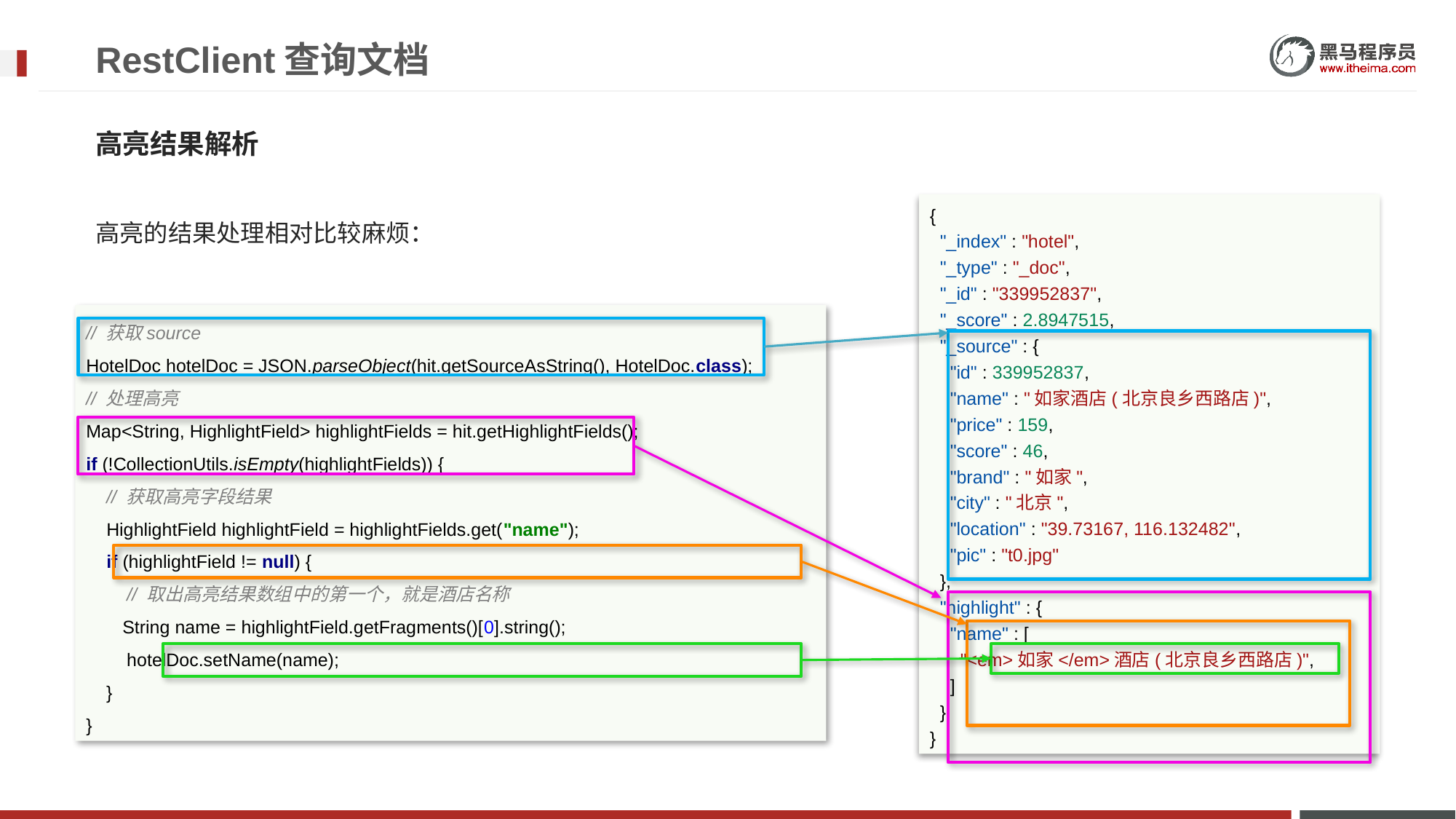

# RestClient查询文档
高亮结果解析
{
  "_index" : "hotel",
  "_type" : "_doc",
  "_id" : "339952837",
  "_score" : 2.8947515,
  "_source" : {
    "id" : 339952837,
    "name" : "如家酒店(北京良乡西路店)",
    "price" : 159,
    "score" : 46,
    "brand" : "如家",
    "city" : "北京",
    "location" : "39.73167, 116.132482",
    "pic" : "t0.jpg"
  },
  "highlight" : {
    "name" : [
      "<em>如家</em>酒店(北京良乡西路店)",
    ]
  }
}
高亮的结果处理相对比较麻烦：
// 获取source
HotelDoc hotelDoc = JSON.parseObject(hit.getSourceAsString(), HotelDoc.class);
// 处理高亮
Map<String, HighlightField> highlightFields = hit.getHighlightFields();
if (!CollectionUtils.isEmpty(highlightFields)) {
    // 获取高亮字段结果
    HighlightField highlightField = highlightFields.get("name");
    if (highlightField != null) {
        // 取出高亮结果数组中的第一个，就是酒店名称
        String name = highlightField.getFragments()[0].string();
        hotelDoc.setName(name);
    }
}